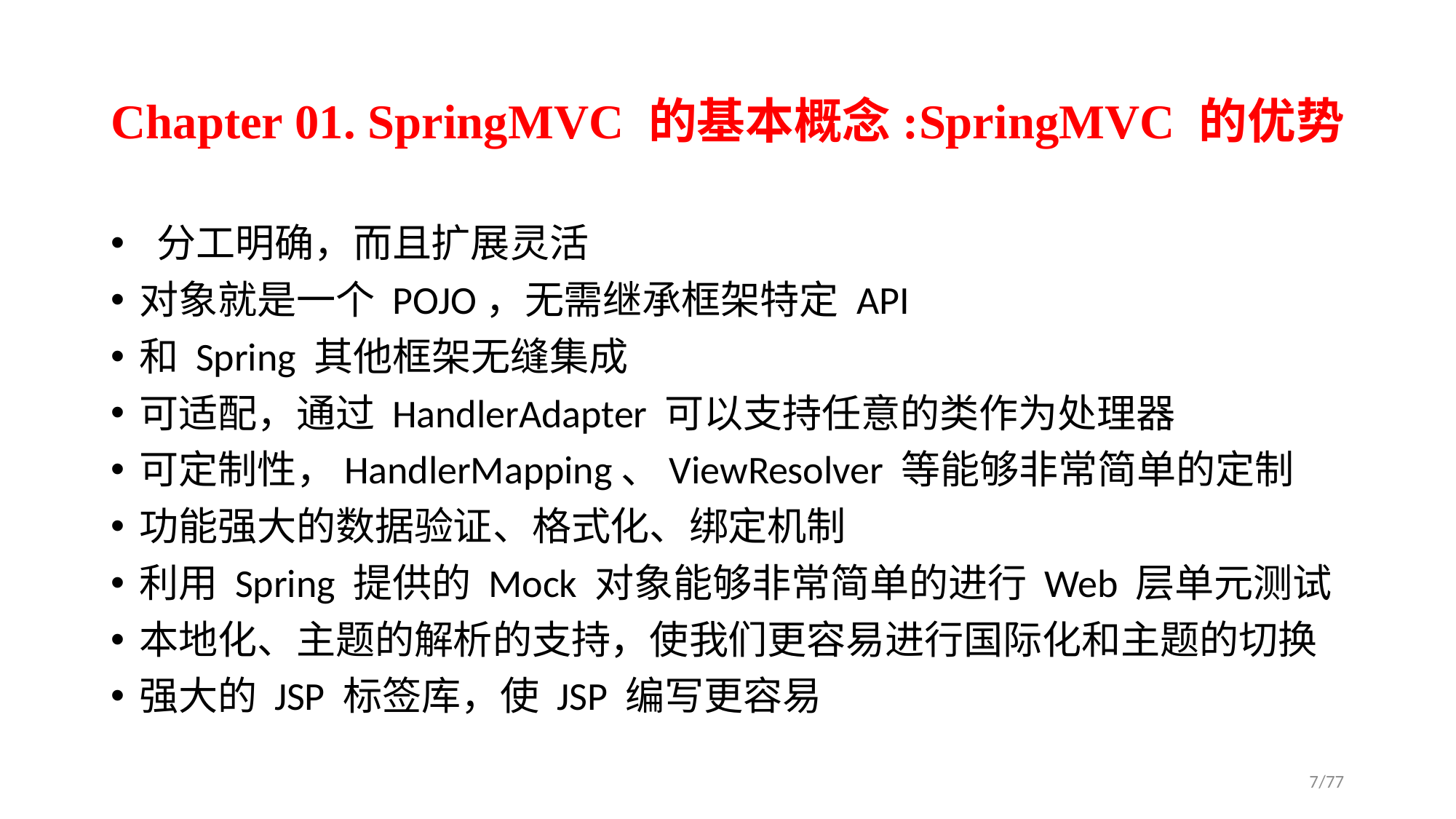

# Chapter 01. SpringMVC 的基本概念:SpringMVC 的优势
 分工明确，而且扩展灵活
对象就是一个 POJO，无需继承框架特定 API
和 Spring 其他框架无缝集成
可适配，通过 HandlerAdapter 可以支持任意的类作为处理器
可定制性，HandlerMapping、ViewResolver 等能够非常简单的定制
功能强大的数据验证、格式化、绑定机制
利用 Spring 提供的 Mock 对象能够非常简单的进行 Web 层单元测试
本地化、主题的解析的支持，使我们更容易进行国际化和主题的切换
强大的 JSP 标签库，使 JSP 编写更容易
7